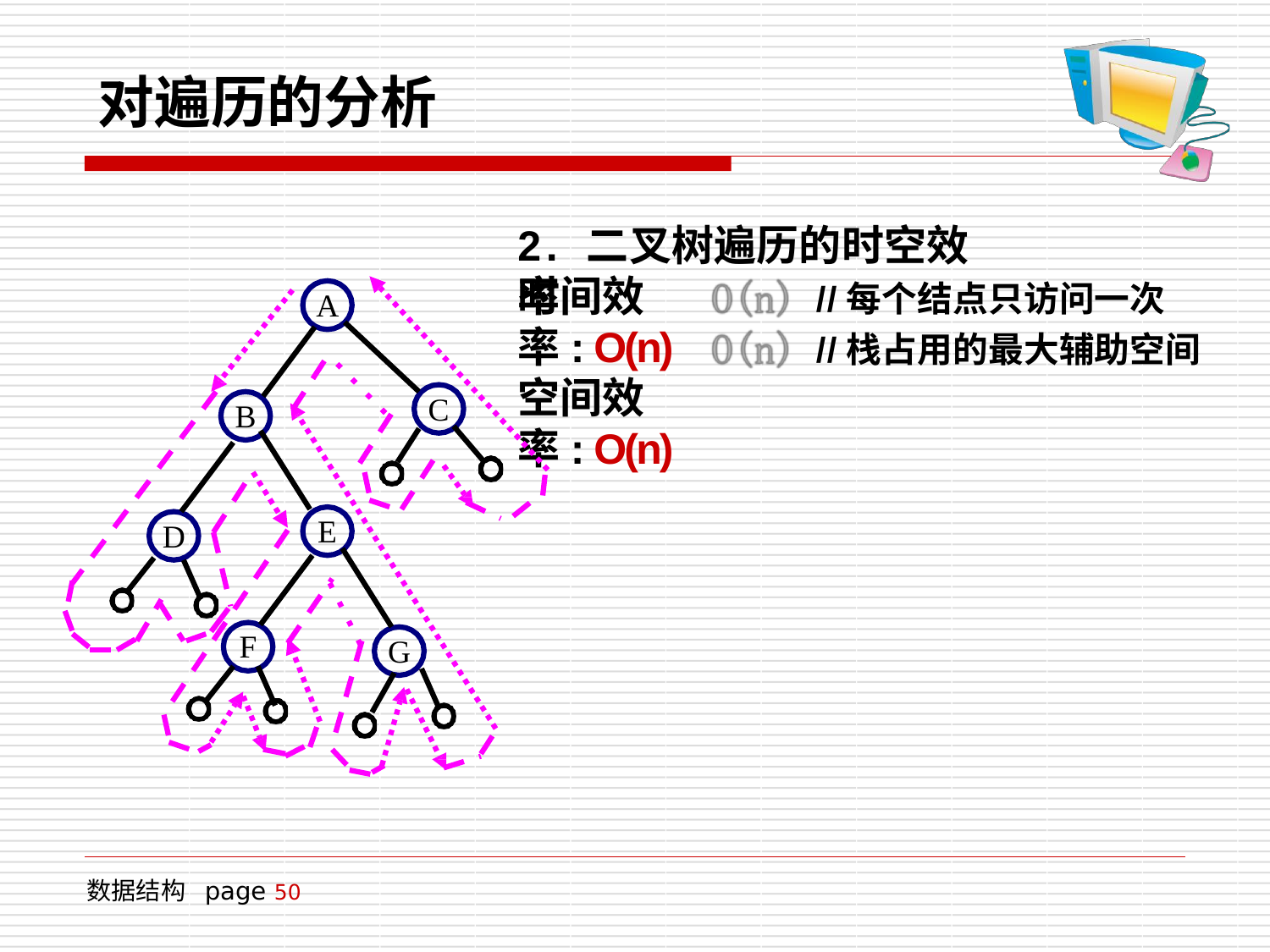

# 对遍历的分析

2. 二叉树遍历的时空效率

//每个结点只访问一次
//栈占用的最大辅助空间
时间效率:O(n)
空间效率:O(n)

A

C

B

E

D

F

G

数据结构 page 50